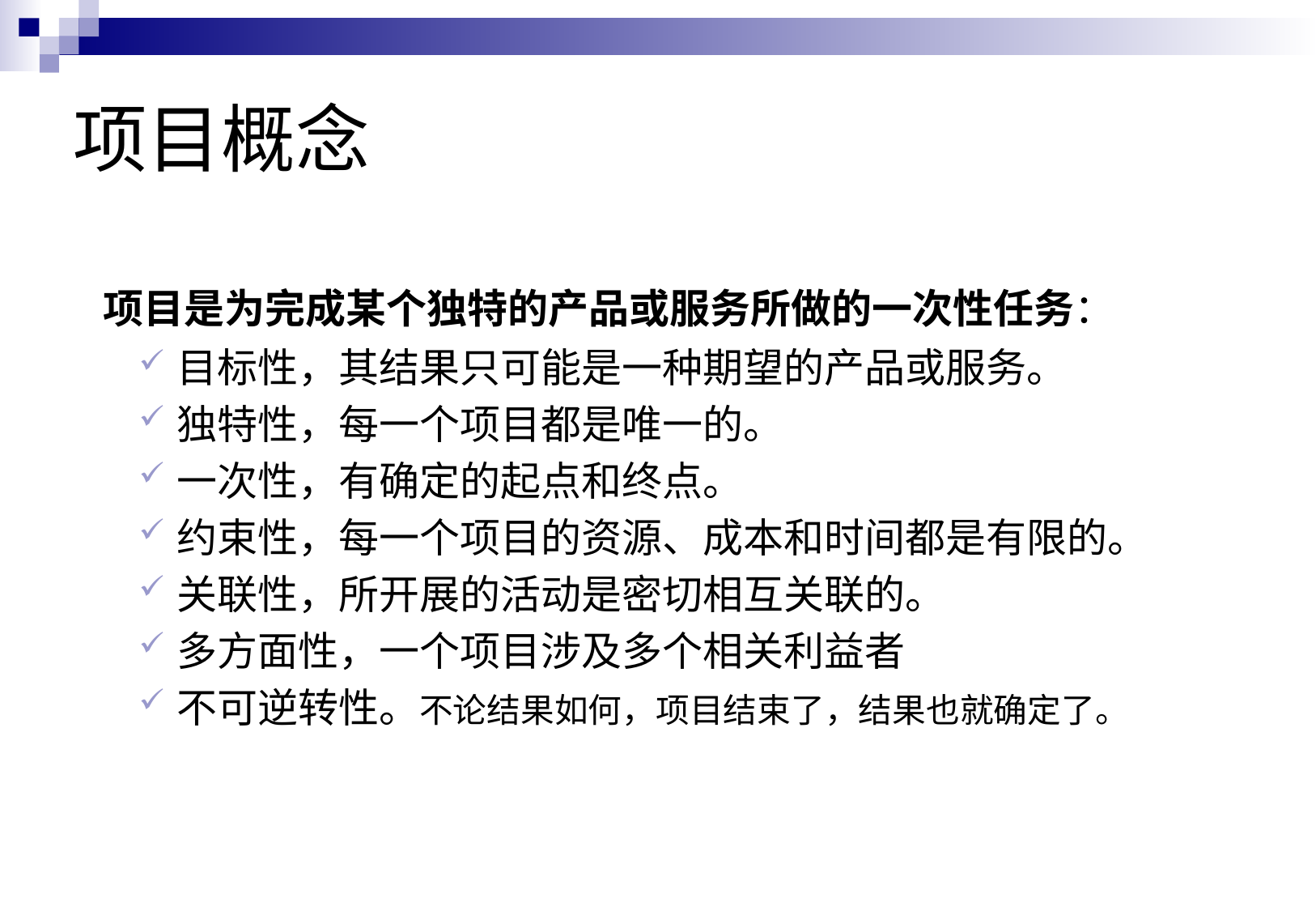

# 项目概念
 项目是为完成某个独特的产品或服务所做的一次性任务：
目标性，其结果只可能是一种期望的产品或服务。
独特性，每一个项目都是唯一的。
一次性，有确定的起点和终点。
约束性，每一个项目的资源、成本和时间都是有限的。
关联性，所开展的活动是密切相互关联的。
多方面性，一个项目涉及多个相关利益者
不可逆转性。不论结果如何，项目结束了，结果也就确定了。